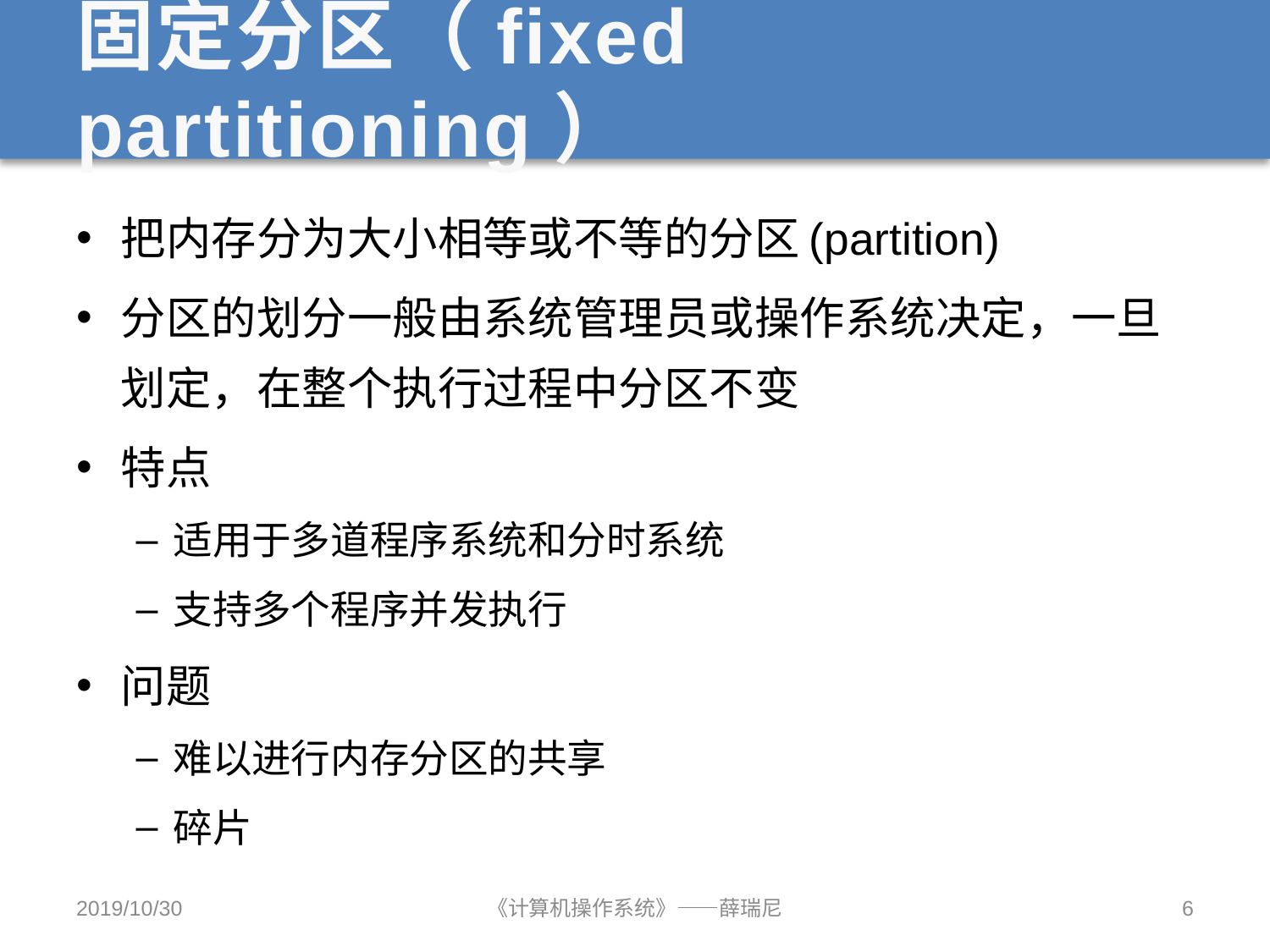

# 固定分区（fixed partitioning）
把内存分为大小相等或不等的分区(partition)
分区的划分一般由系统管理员或操作系统决定，一旦划定，在整个执行过程中分区不变
特点
适用于多道程序系统和分时系统
支持多个程序并发执行
问题
难以进行内存分区的共享
碎片

2019/10/30
《计算机操作系统》——薛瑞尼
6